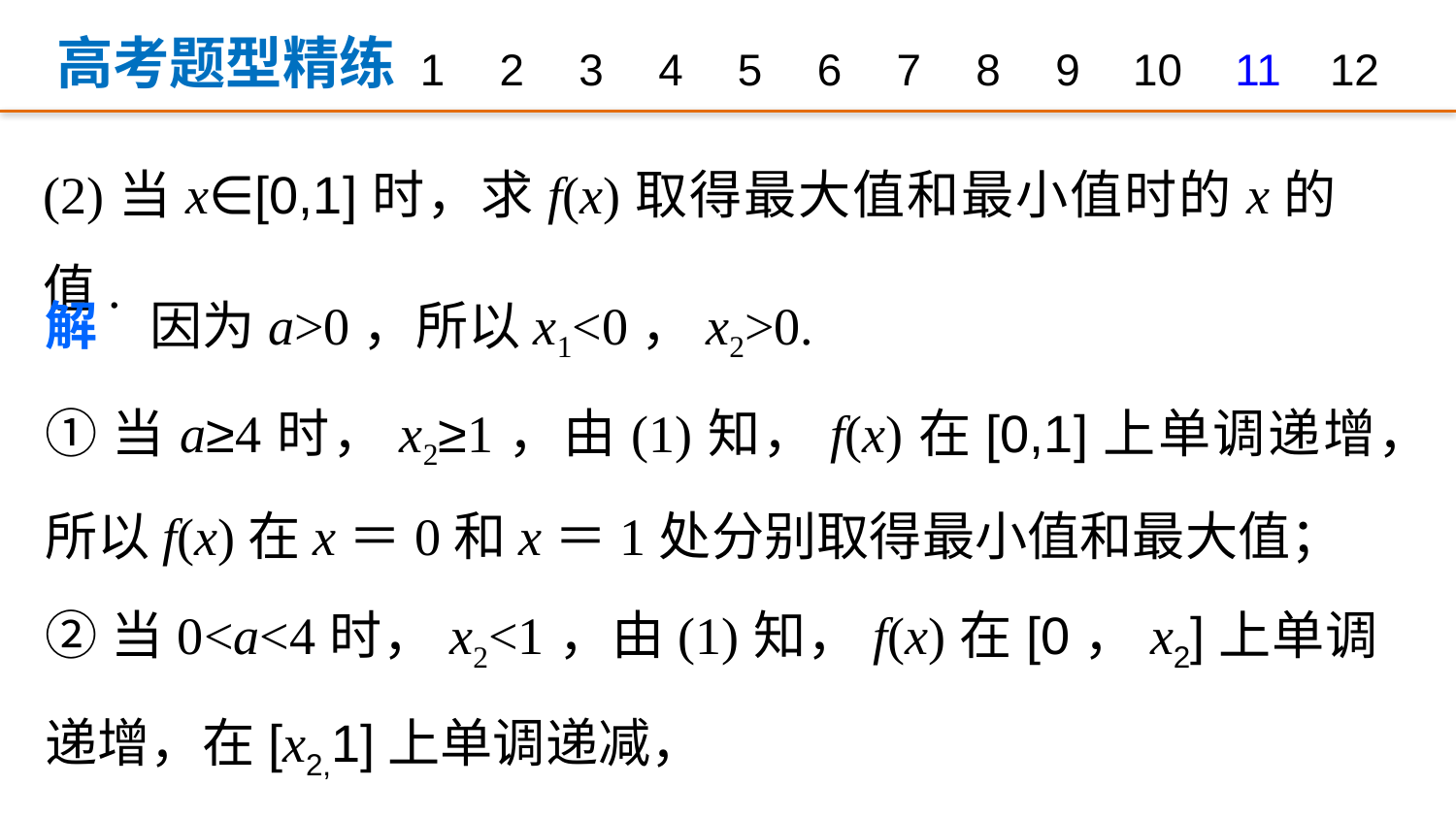

高考题型精练
1
2
3
4
5
6
7
8
9
12
10
11
(2)当x∈[0,1]时，求f(x)取得最大值和最小值时的x的值.
解　因为a>0，所以x1<0，x2>0.
①当a≥4时，x2≥1，由(1)知，f(x)在[0,1]上单调递增，
所以f(x)在x＝0和x＝1处分别取得最小值和最大值；
②当0<a<4时，x2<1，由(1)知，f(x)在[0，x2]上单调递增，在[x2,1]上单调递减，